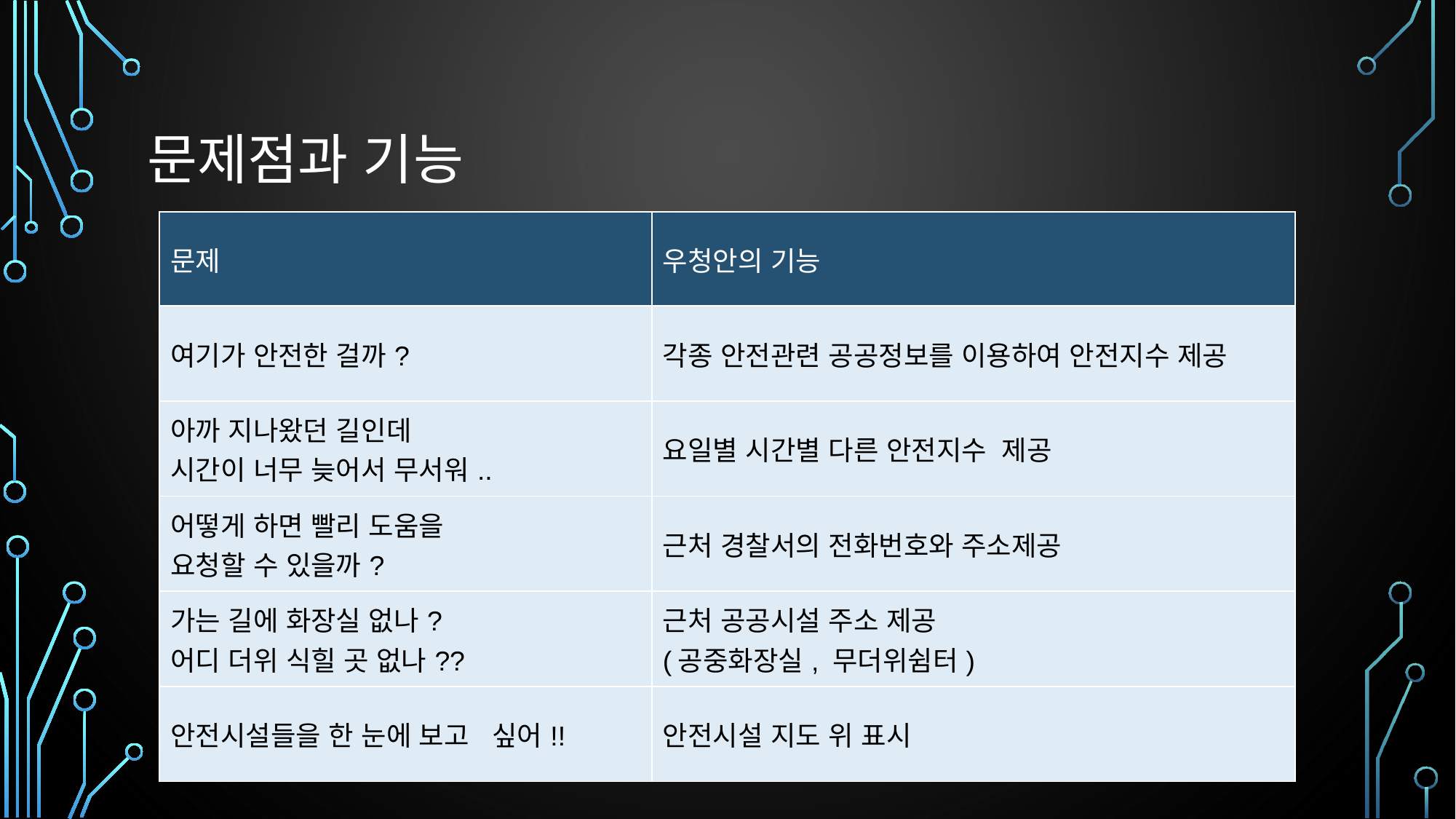

# 문제점과 기능
| 문제 | 우청안의 기능 |
| --- | --- |
| 여기가 안전한 걸까? | 각종 안전관련 공공정보를 이용하여 안전지수 제공 |
| 아까 지나왔던 길인데 시간이 너무 늦어서 무서워.. | 요일별 시간별 다른 안전지수 제공 |
| 어떻게 하면 빨리 도움을 요청할 수 있을까? | 근처 경찰서의 전화번호와 주소제공 |
| 가는 길에 화장실 없나? 어디 더위 식힐 곳 없나?? | 근처 공공시설 주소 제공 (공중화장실, 무더위쉼터) |
| 안전시설들을 한 눈에 보고 싶어!! | 안전시설 지도 위 표시 |